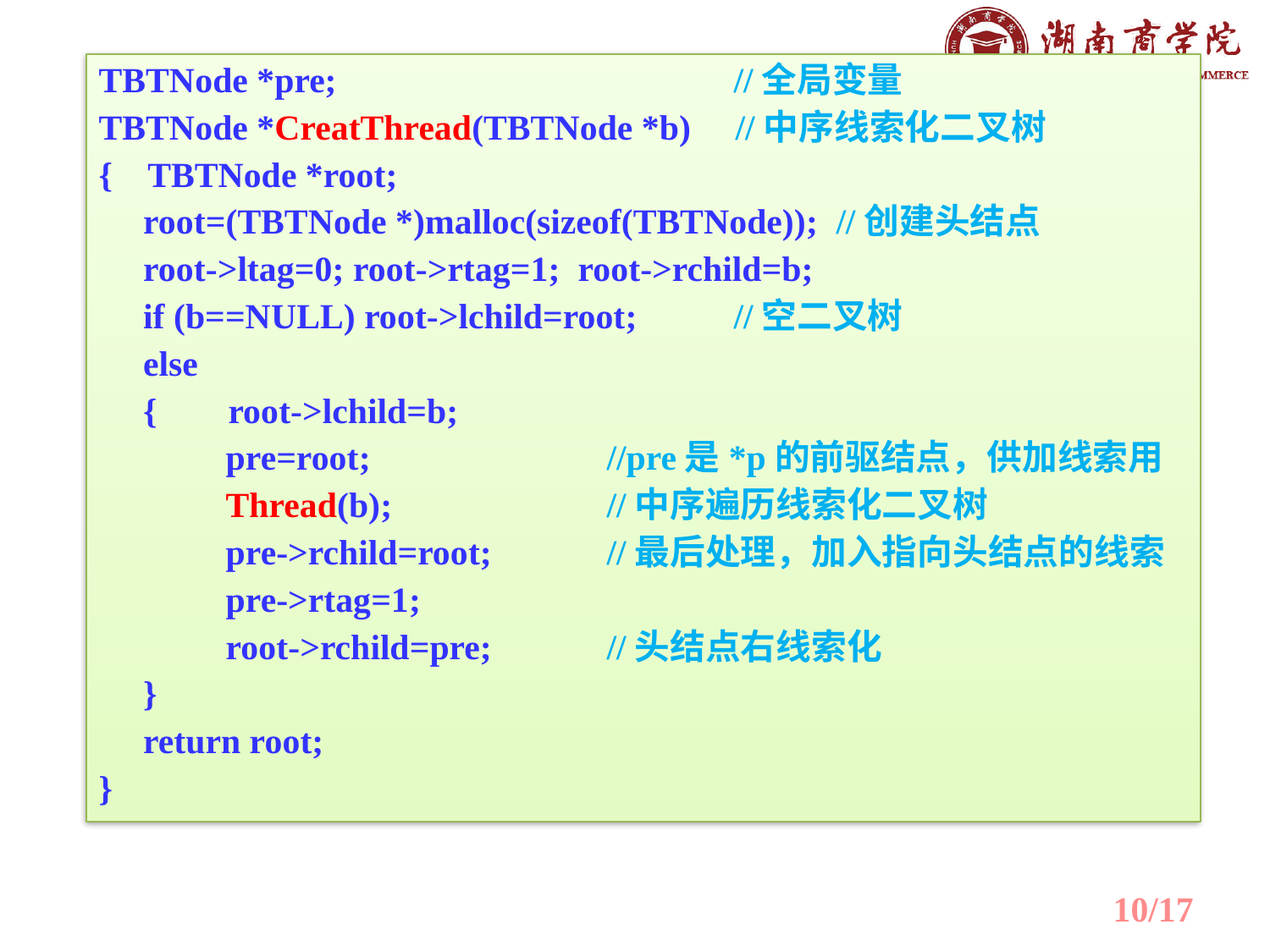

TBTNode *pre;		   		//全局变量
TBTNode *CreatThread(TBTNode *b)     //中序线索化二叉树
{    TBTNode *root;
     root=(TBTNode *)malloc(sizeof(TBTNode));  //创建头结点
     root->ltag=0; root->rtag=1;  root->rchild=b;
     if (b==NULL) root->lchild=root;	//空二叉树
     else
     {        root->lchild=b;
	pre=root;             	//pre是*p的前驱结点，供加线索用
	Thread(b);   		//中序遍历线索化二叉树
	pre->rchild=root;    	//最后处理，加入指向头结点的线索
	pre->rtag=1;
	root->rchild=pre;    	//头结点右线索化
     }
     return root;
}
10/17